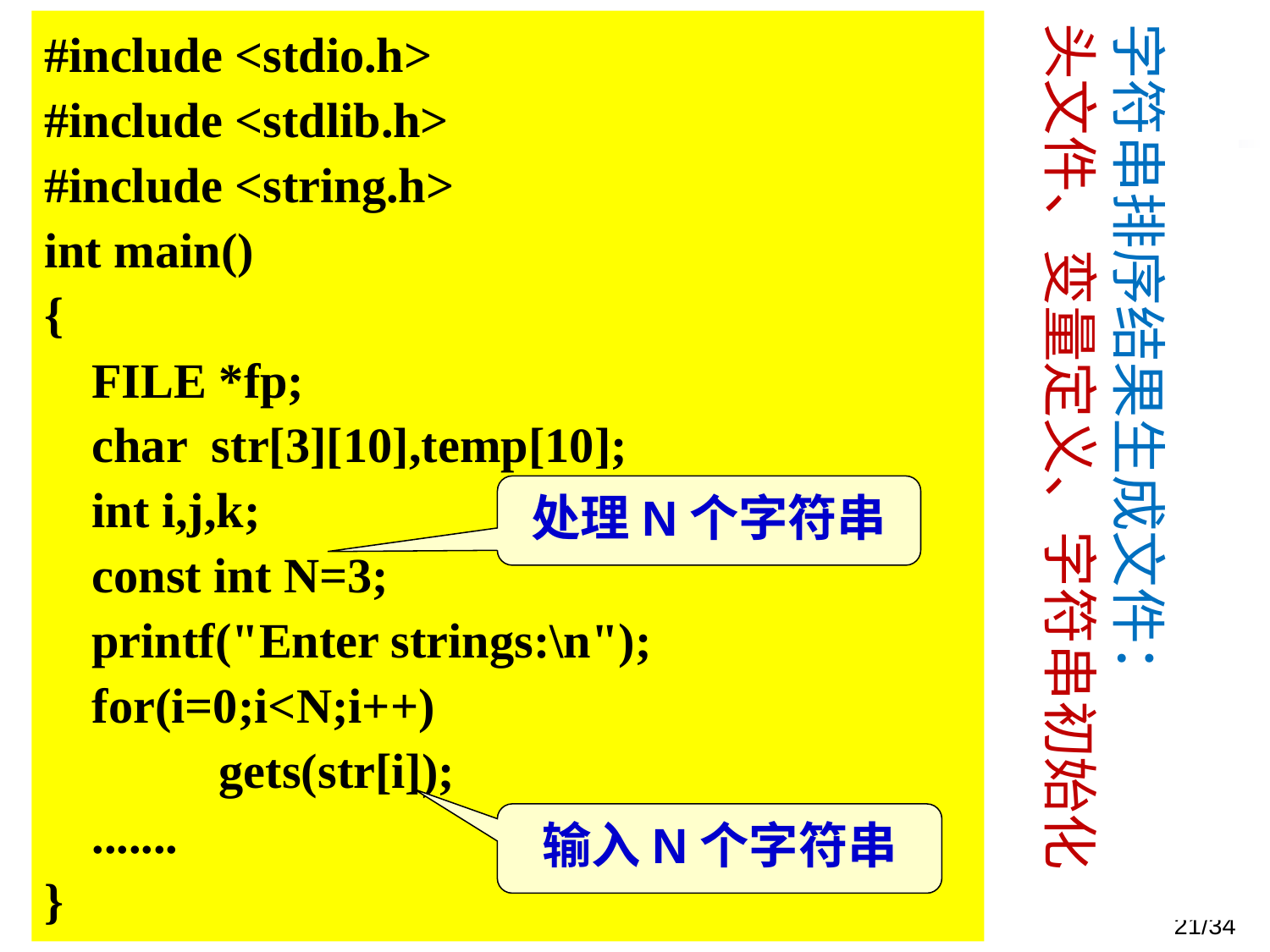

#include <stdio.h>
#include <stdlib.h>
#include <string.h>
int main()
{
	FILE *fp;
	char  str[3][10],temp[10];
	int i,j,k;
	const int N=3;
	printf("Enter strings:\n");
	for(i=0;i<N;i++)
		gets(str[i]);
	.......
}
字符串排序结果生成文件：
头文件、变量定义、字符串初始化

处理N个字符串
输入N个字符串
2023/12/12
王化雨 whuayu000@163.com 13306442222
21/34